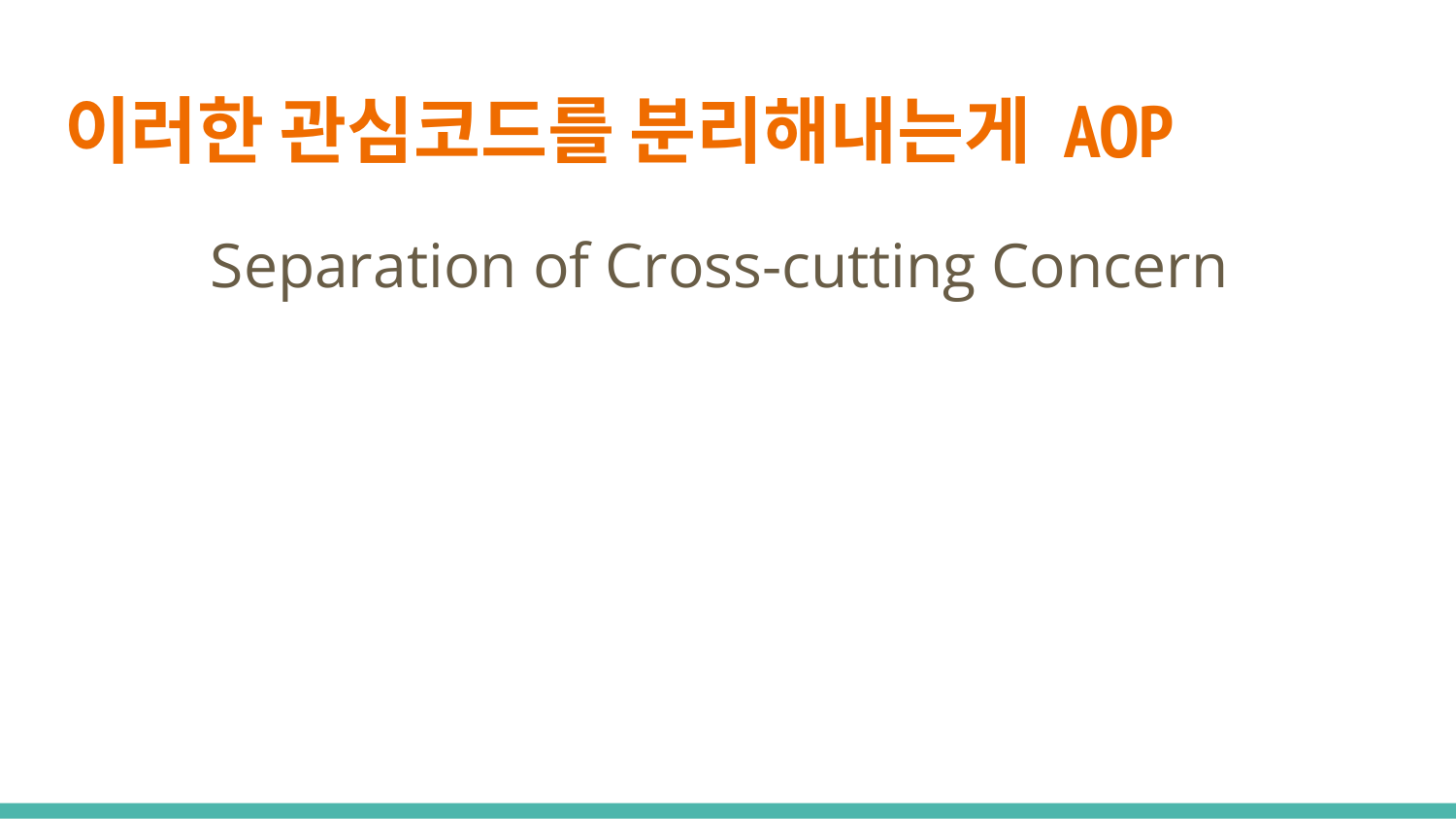

# 이러한 관심코드를 분리해내는게 AOP
Separation of Cross-cutting Concern